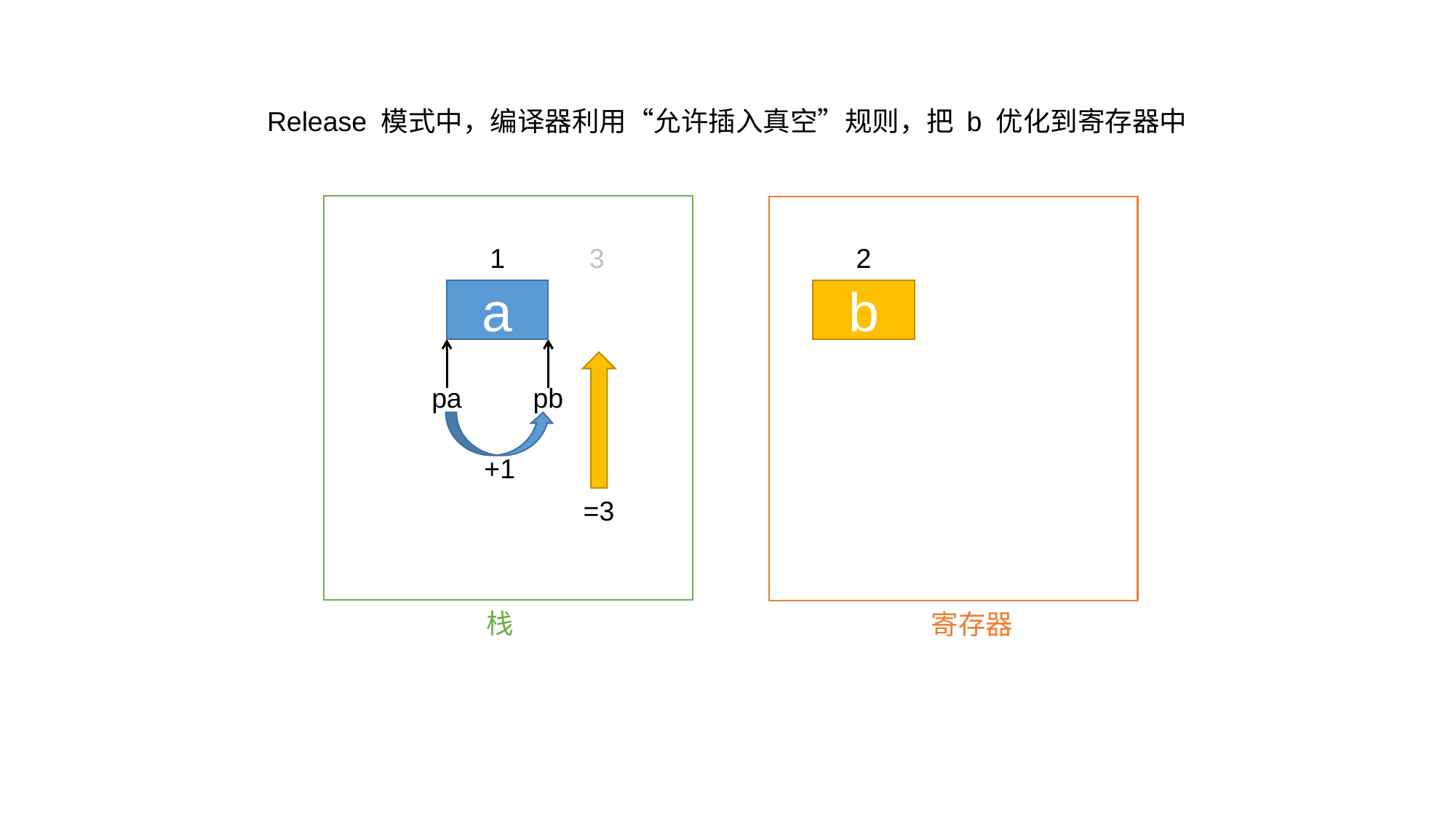

Release 模式中，编译器利用“允许插入真空”规则，把 b 优化到寄存器中

栈

寄存器
1
a
3
2
b

pa
pb

+1
=3